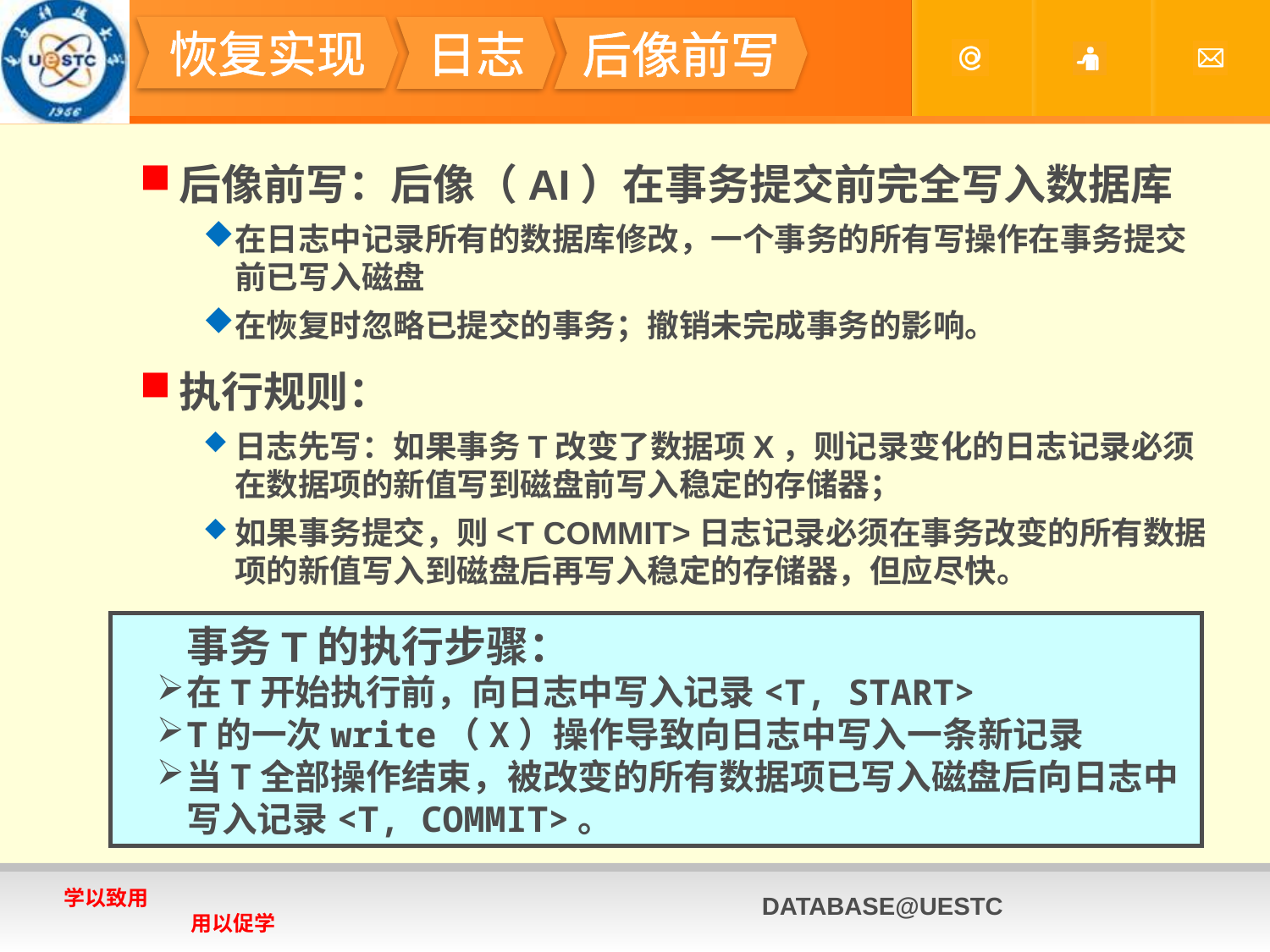

#
恢复实现
日志
后像前写
后像前写：后像（AI）在事务提交前完全写入数据库
在日志中记录所有的数据库修改，一个事务的所有写操作在事务提交前已写入磁盘
在恢复时忽略已提交的事务；撤销未完成事务的影响。
执行规则：
日志先写：如果事务T改变了数据项X，则记录变化的日志记录必须在数据项的新值写到磁盘前写入稳定的存储器；
如果事务提交，则<T COMMIT>日志记录必须在事务改变的所有数据项的新值写入到磁盘后再写入稳定的存储器，但应尽快。
事务T的执行步骤：
在T开始执行前，向日志中写入记录<T, START>
T的一次write（X）操作导致向日志中写入一条新记录
当T全部操作结束，被改变的所有数据项已写入磁盘后向日志中写入记录<T, COMMIT>。